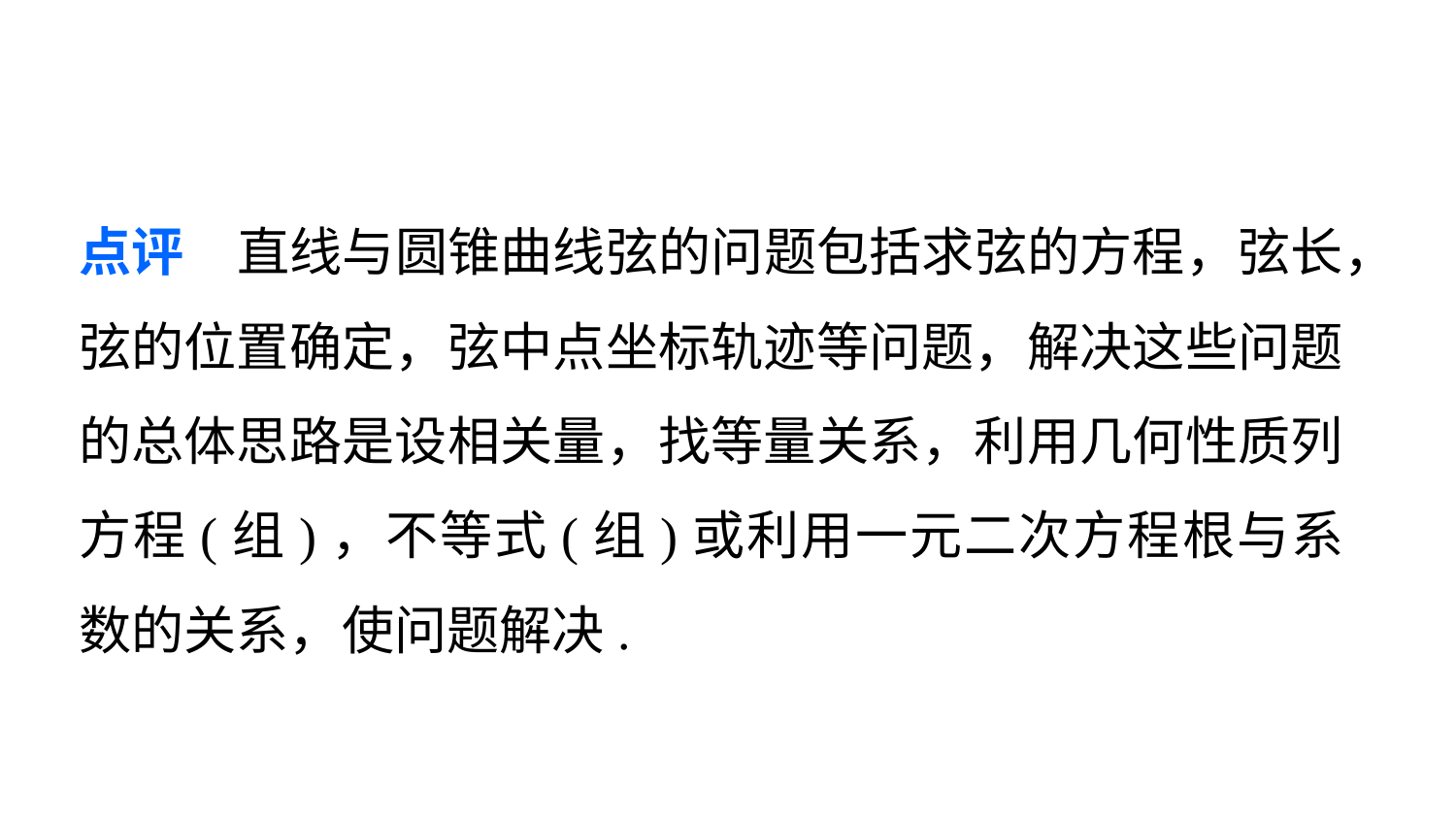

点评　直线与圆锥曲线弦的问题包括求弦的方程，弦长，弦的位置确定，弦中点坐标轨迹等问题，解决这些问题的总体思路是设相关量，找等量关系，利用几何性质列方程(组)，不等式(组)或利用一元二次方程根与系数的关系，使问题解决.